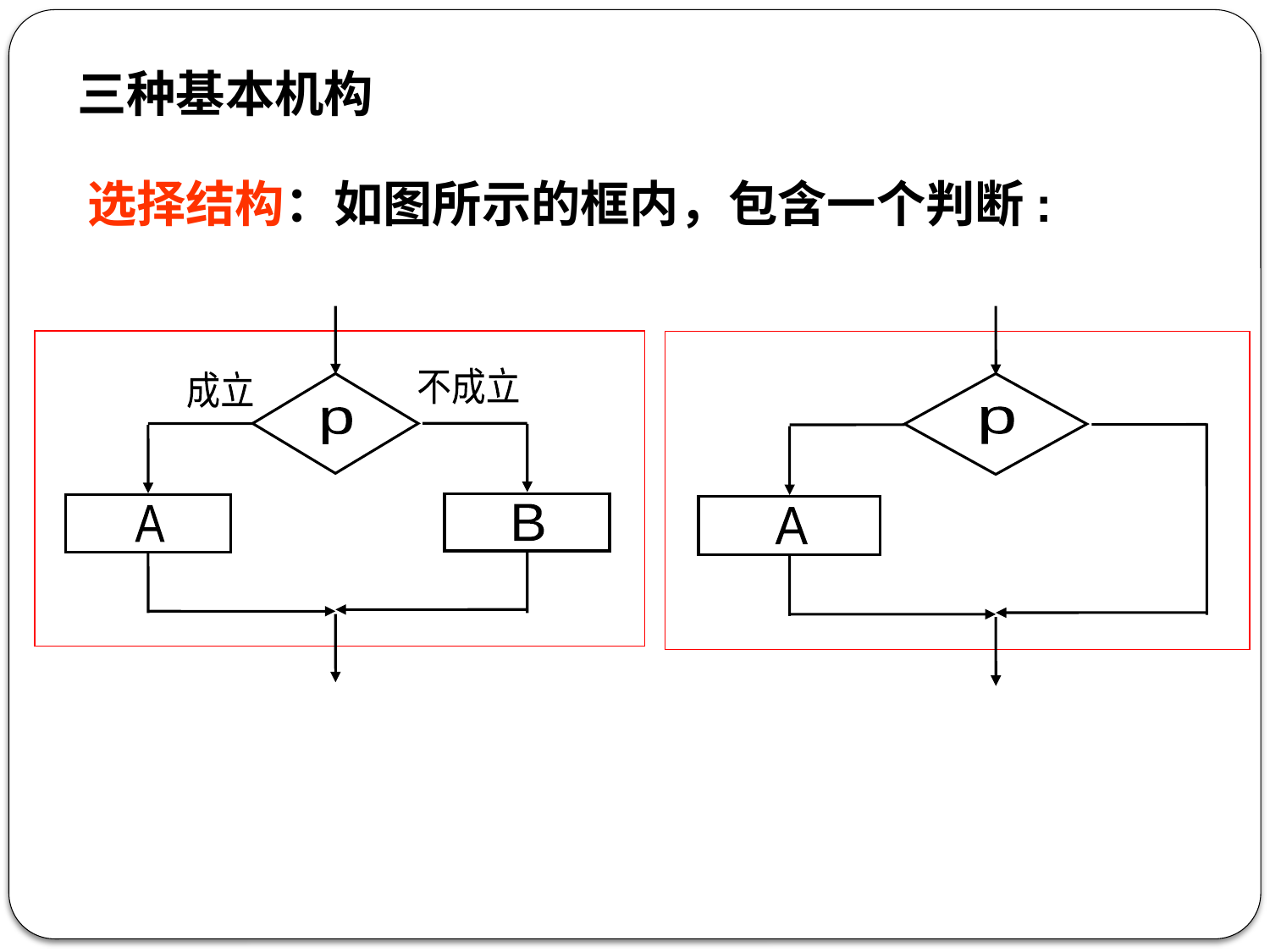

三种基本机构
选择结构：如图所示的框内，包含一个判断:

不成立
成立

p

B

A

p

A